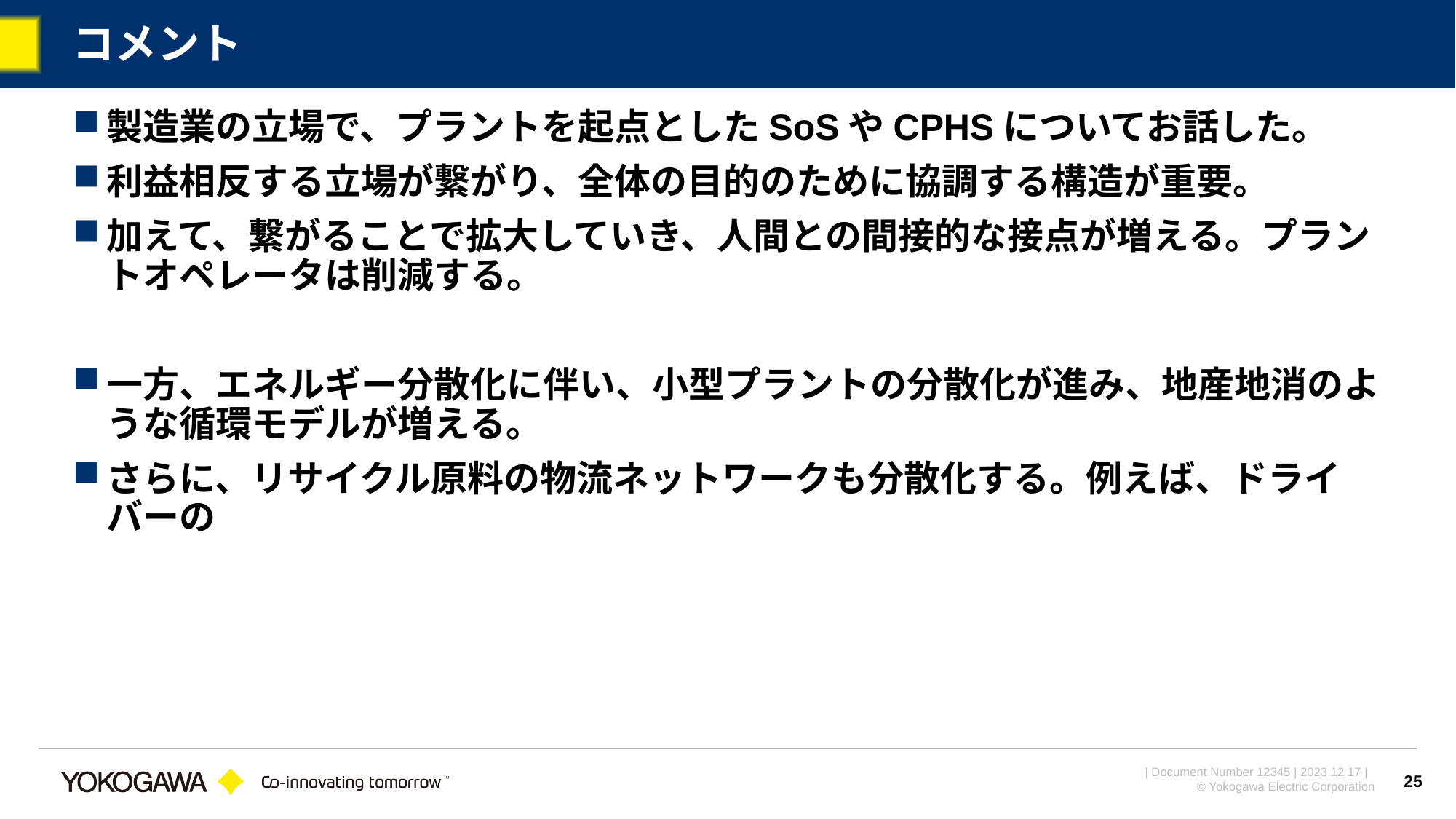

# コメント
製造業の立場で、プラントを起点としたSoSやCPHSについてお話した。
利益相反する立場が繋がり、全体の目的のために協調する構造が重要。
加えて、繋がることで拡大していき、人間との間接的な接点が増える。プラントオペレータは削減する。

一方、エネルギー分散化に伴い、小型プラントの分散化が進み、地産地消のような循環モデルが増える。
さらに、リサイクル原料の物流ネットワークも分散化する。例えば、ドライバーの
25